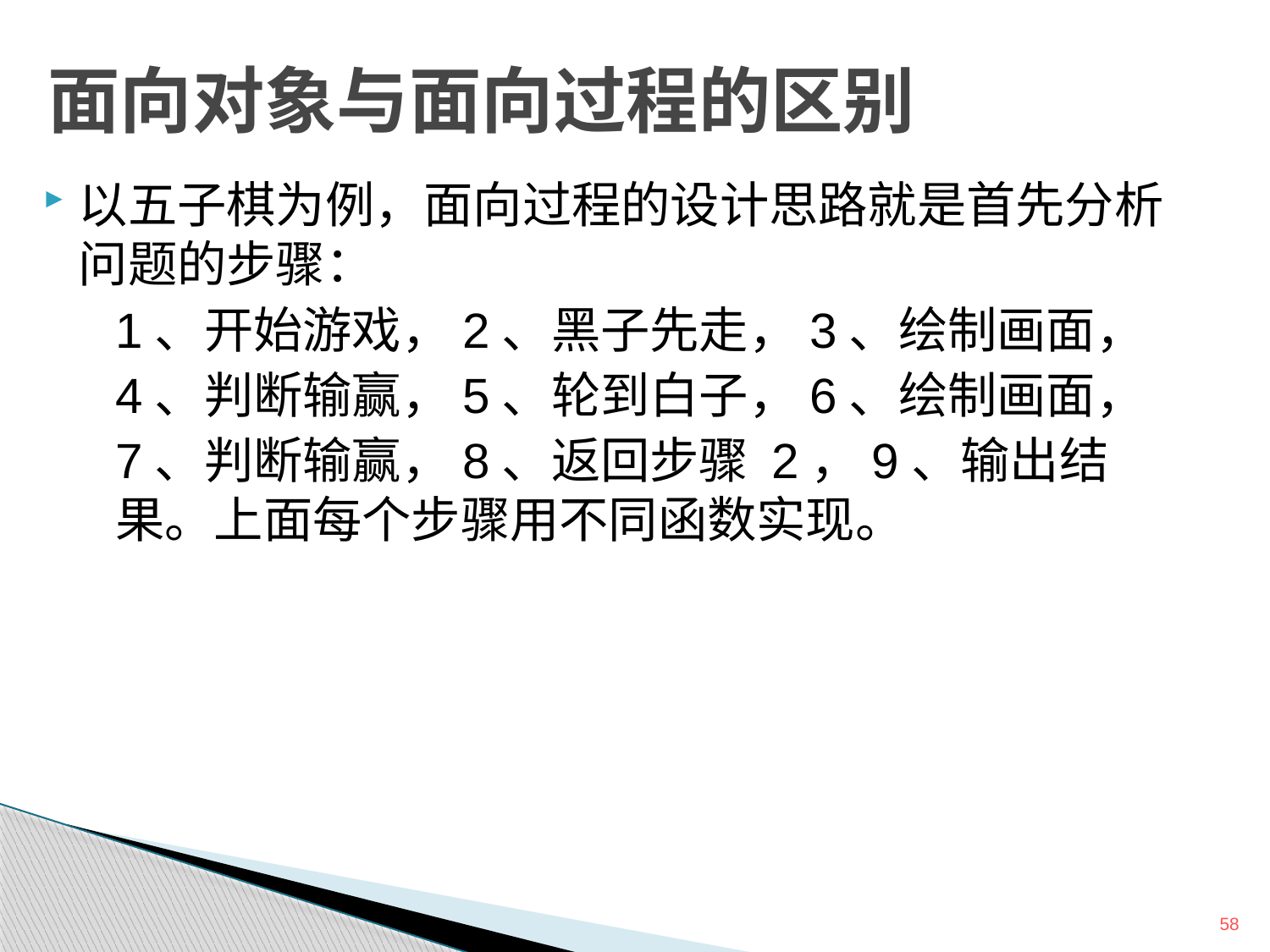

# 面向对象与面向过程的区别
以五子棋为例，面向过程的设计思路就是首先分析问题的步骤：
1、开始游戏，2、黑子先走，3、绘制画面，
4、判断输赢，5、轮到白子，6、绘制画面，
7、判断输赢，8、返回步骤 2，9、输出结果。上面每个步骤用不同函数实现。
58